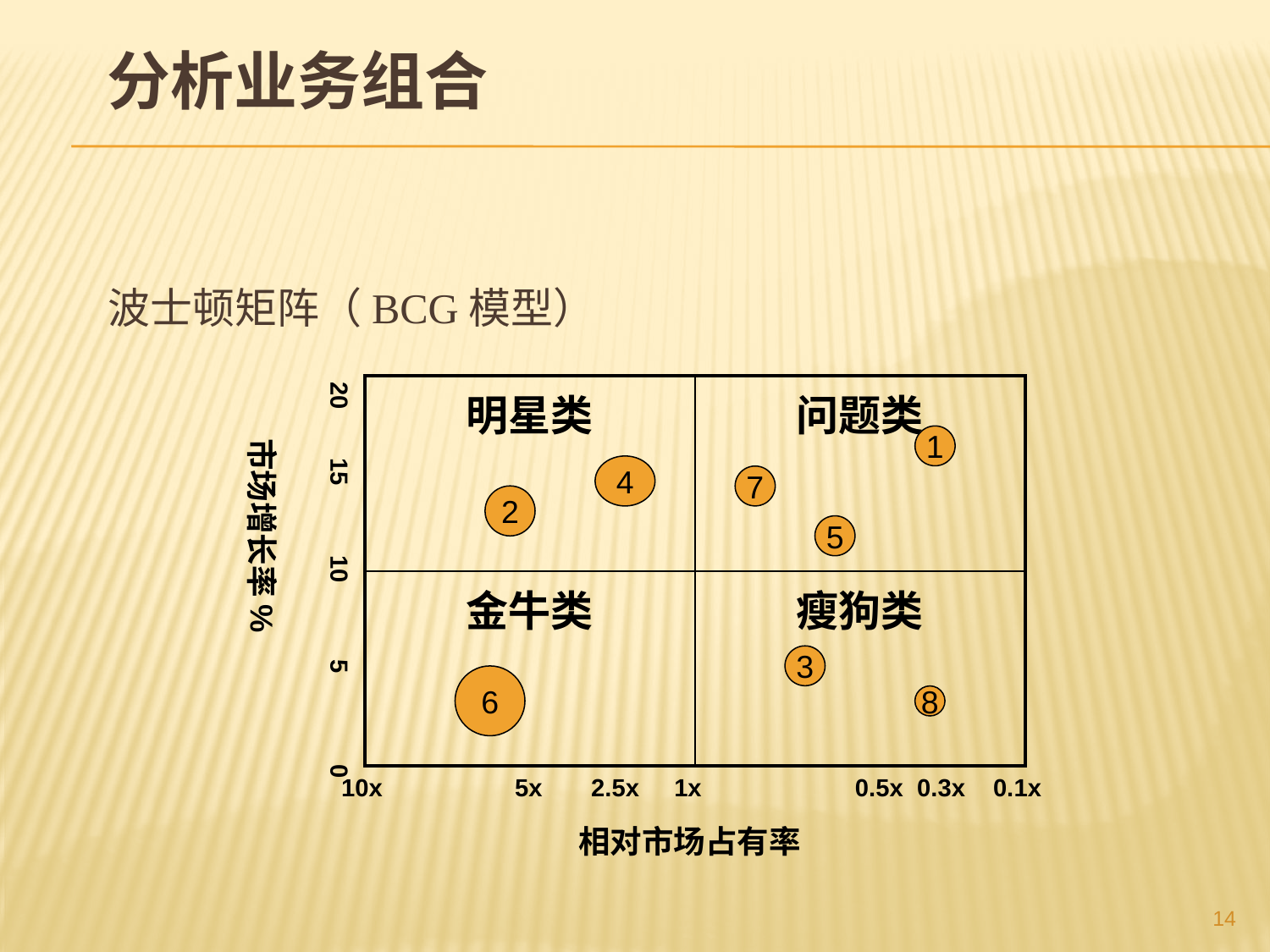

# 分析业务组合
波士顿矩阵（BCG模型）

20       15          10           5             0
| 明星类 | 问题类 |
| --- | --- |
| 金牛类 | 瘦狗类 |
市场增长率%
1
4
7
2
5
3
6
8
10x                   5x       2.5x     1x                      0.5x  0.3x    0.1x
相对市场占有率
14